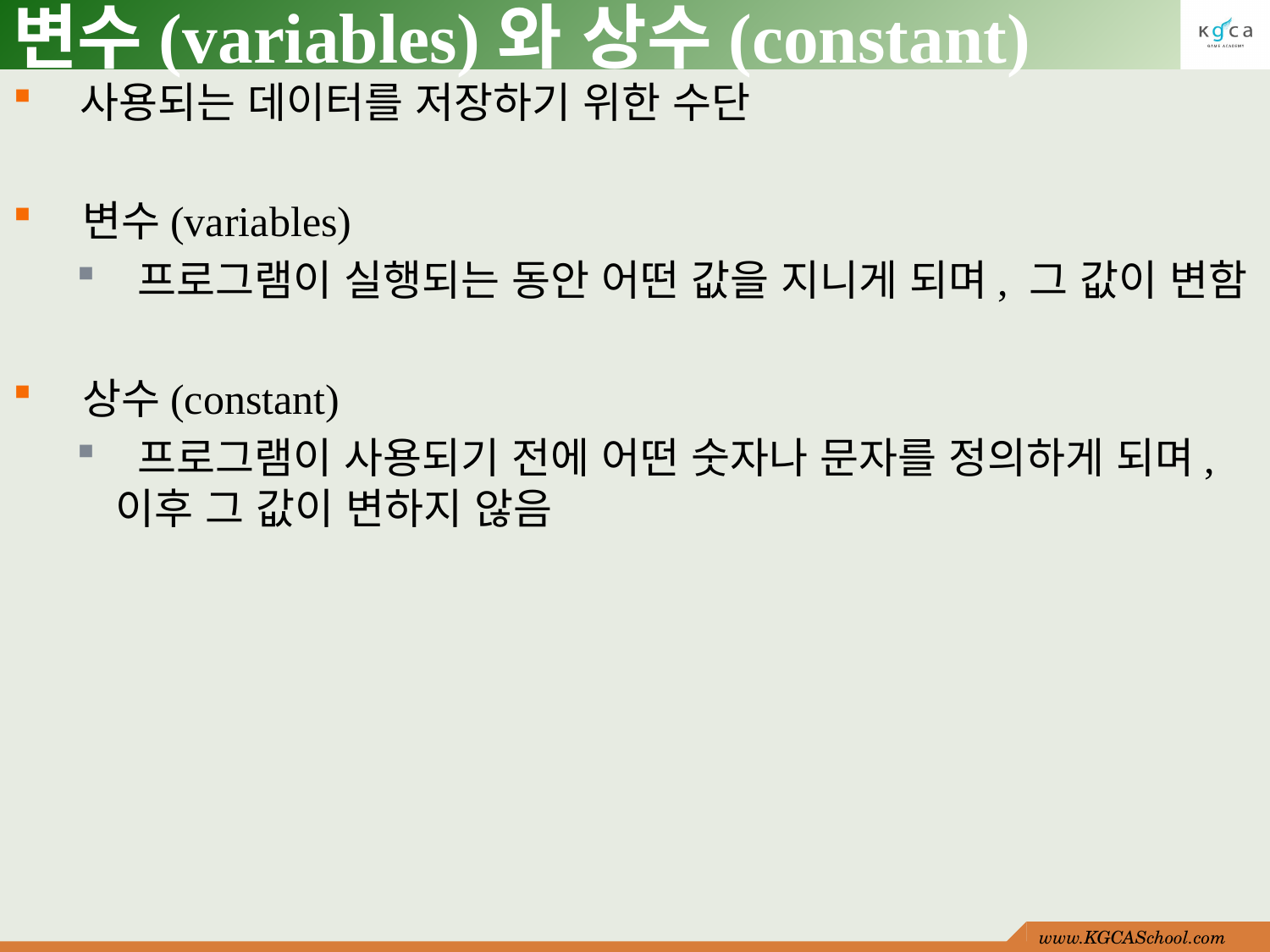

# 변수(variables)와 상수(constant)
 사용되는 데이터를 저장하기 위한 수단

 변수(variables)
 프로그램이 실행되는 동안 어떤 값을 지니게 되며, 그 값이 변함

 상수(constant)
 프로그램이 사용되기 전에 어떤 숫자나 문자를 정의하게 되며, 이후 그 값이 변하지 않음